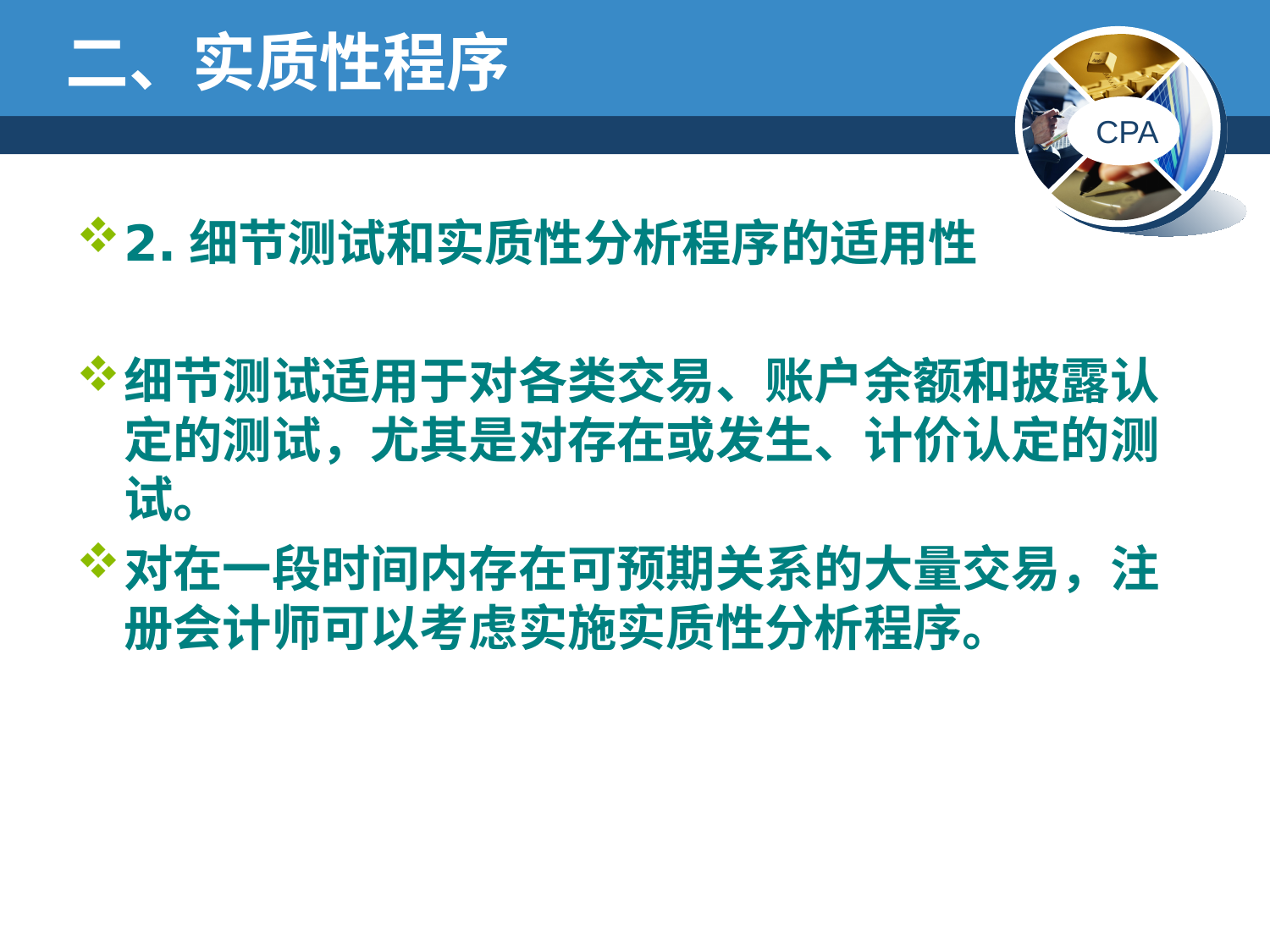

# 二、实质性程序
2.细节测试和实质性分析程序的适用性

细节测试适用于对各类交易、账户余额和披露认定的测试，尤其是对存在或发生、计价认定的测试。
对在一段时间内存在可预期关系的大量交易，注册会计师可以考虑实施实质性分析程序。